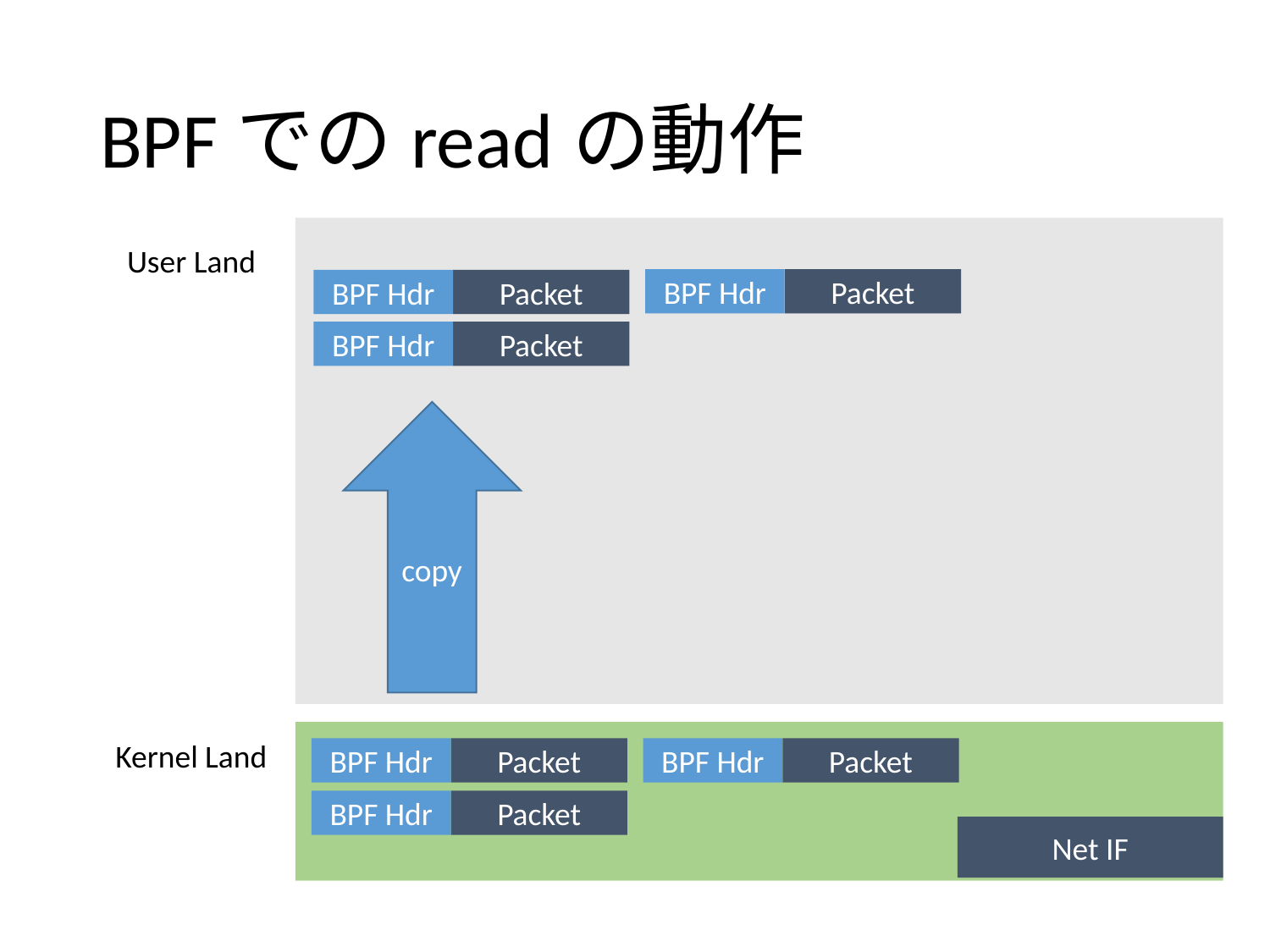

# BPFでのreadの動作

User Land

Kernel Land
BPF Hdr
Packet
BPF Hdr
Packet
BPF Hdr
Packet
copy

BPF Hdr
Packet
BPF Hdr
Packet
BPF Hdr
Packet
Net IF